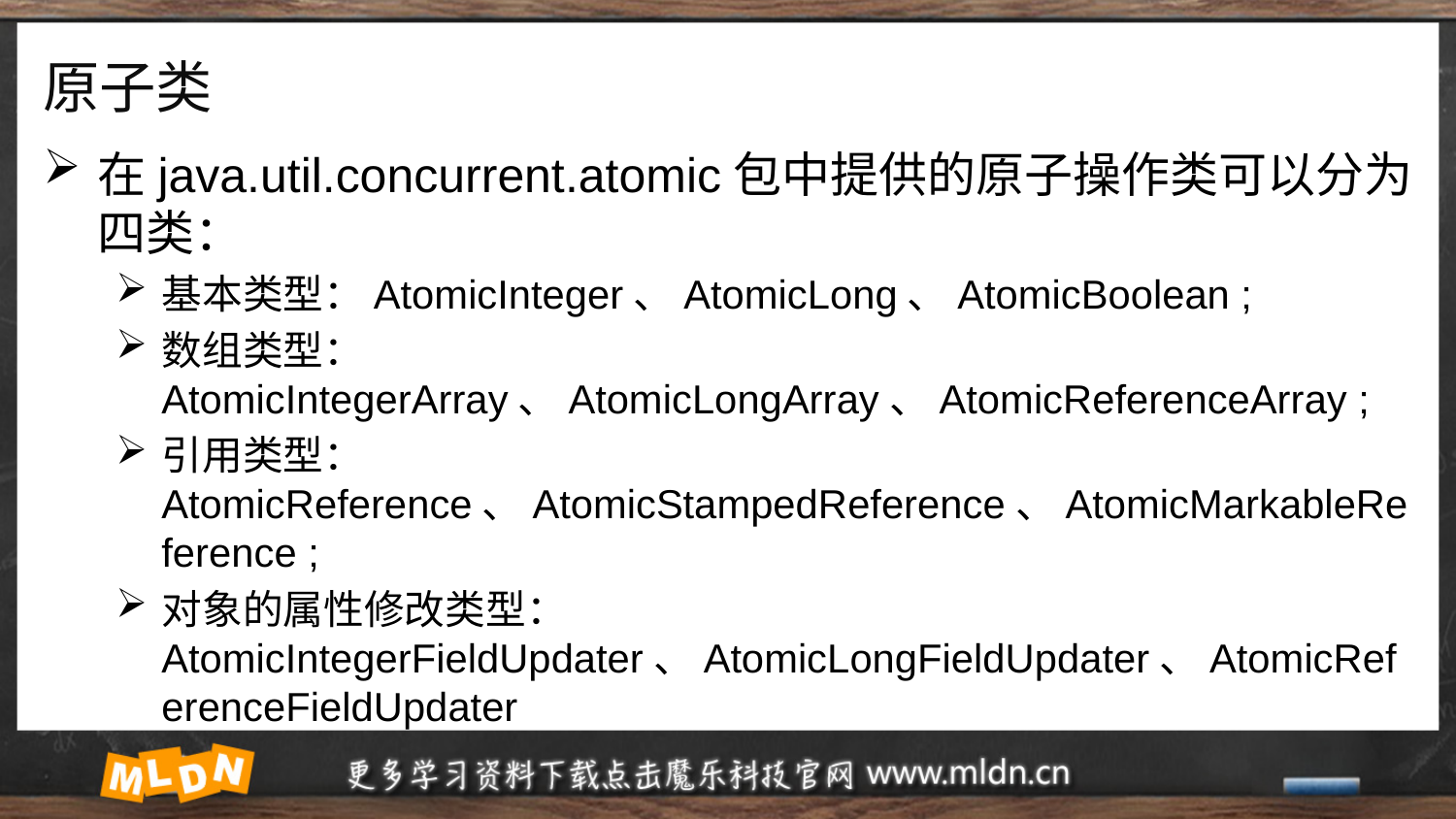

# 原子类
在java.util.concurrent.atomic包中提供的原子操作类可以分为四类：
基本类型：AtomicInteger、AtomicLong、AtomicBoolean ;
数组类型：AtomicIntegerArray、AtomicLongArray、AtomicReferenceArray ;
引用类型：AtomicReference、AtomicStampedReference、AtomicMarkableReference ;
对象的属性修改类型：AtomicIntegerFieldUpdater、AtomicLongFieldUpdater、AtomicReferenceFieldUpdater